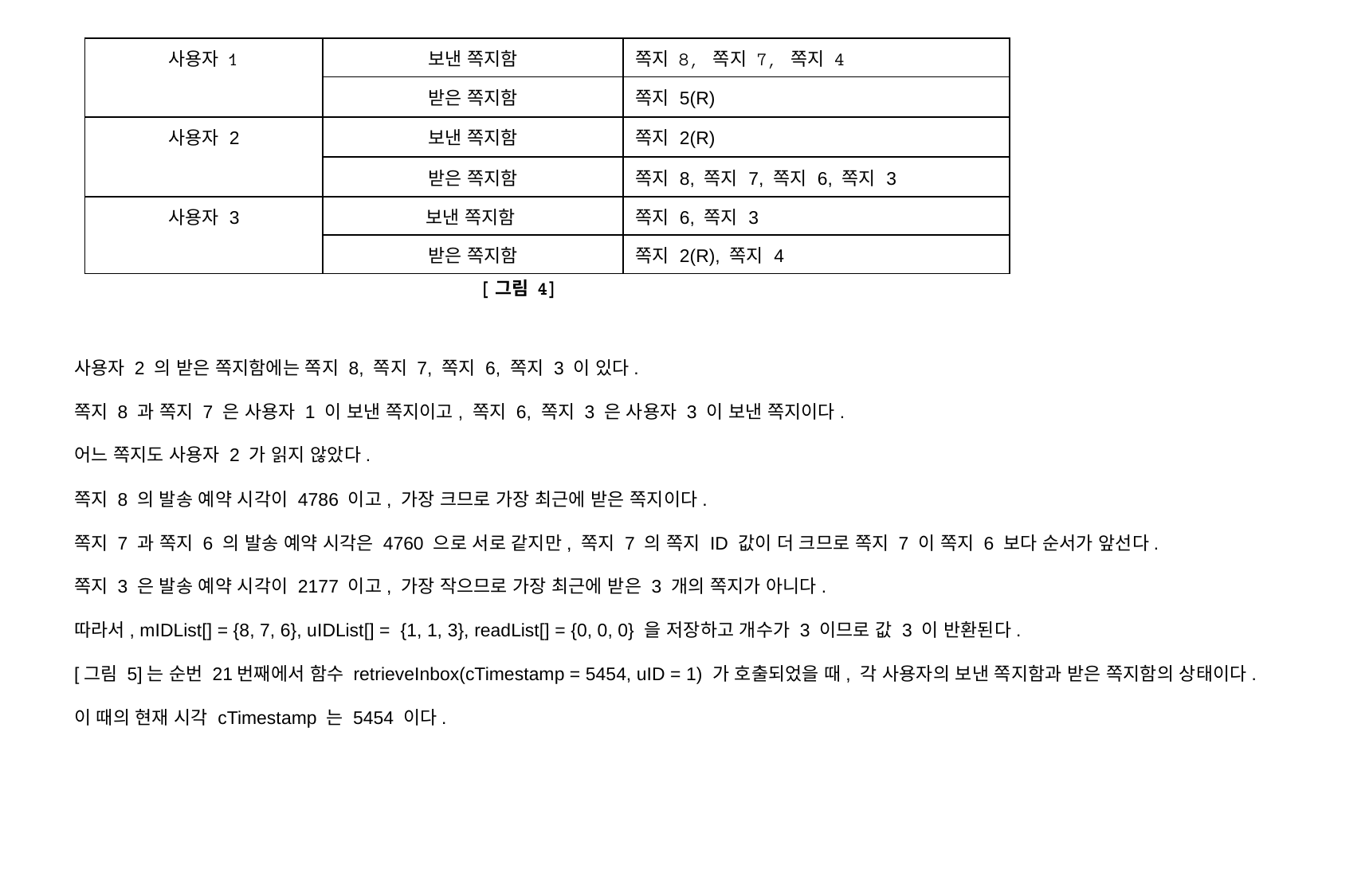

| 사용자 1 | 보낸 쪽지함 | 쪽지 8, 쪽지 7, 쪽지 4 |
| --- | --- | --- |
|  | 받은 쪽지함 | 쪽지 5(R) |
| 사용자 2 | 보낸 쪽지함 | 쪽지 2(R) |
|  | 받은 쪽지함 | 쪽지 8, 쪽지 7, 쪽지 6, 쪽지 3 |
| 사용자 3 | 보낸 쪽지함 | 쪽지 6, 쪽지 3 |
|  | 받은 쪽지함 | 쪽지 2(R), 쪽지 4 |
[그림 4]
사용자 2 의 받은 쪽지함에는 쪽지 8, 쪽지 7, 쪽지 6, 쪽지 3 이 있다.

쪽지 8 과 쪽지 7 은 사용자 1 이 보낸 쪽지이고, 쪽지 6, 쪽지 3 은 사용자 3 이 보낸 쪽지이다.

어느 쪽지도 사용자 2 가 읽지 않았다.

쪽지 8 의 발송 예약 시각이 4786 이고, 가장 크므로 가장 최근에 받은 쪽지이다.

쪽지 7 과 쪽지 6 의 발송 예약 시각은 4760 으로 서로 같지만, 쪽지 7 의 쪽지 ID 값이 더 크므로 쪽지 7 이 쪽지 6 보다 순서가 앞선다.

쪽지 3 은 발송 예약 시각이 2177 이고, 가장 작으므로 가장 최근에 받은 3 개의 쪽지가 아니다.

따라서, mIDList[] = {8, 7, 6}, uIDList[] =  {1, 1, 3}, readList[] = {0, 0, 0} 을 저장하고 개수가 3 이므로 값 3 이 반환된다.

[그림 5]는 순번 21번째에서 함수 retrieveInbox(cTimestamp = 5454, uID = 1) 가 호출되었을 때, 각 사용자의 보낸 쪽지함과 받은 쪽지함의 상태이다.

이 때의 현재 시각 cTimestamp 는 5454 이다.